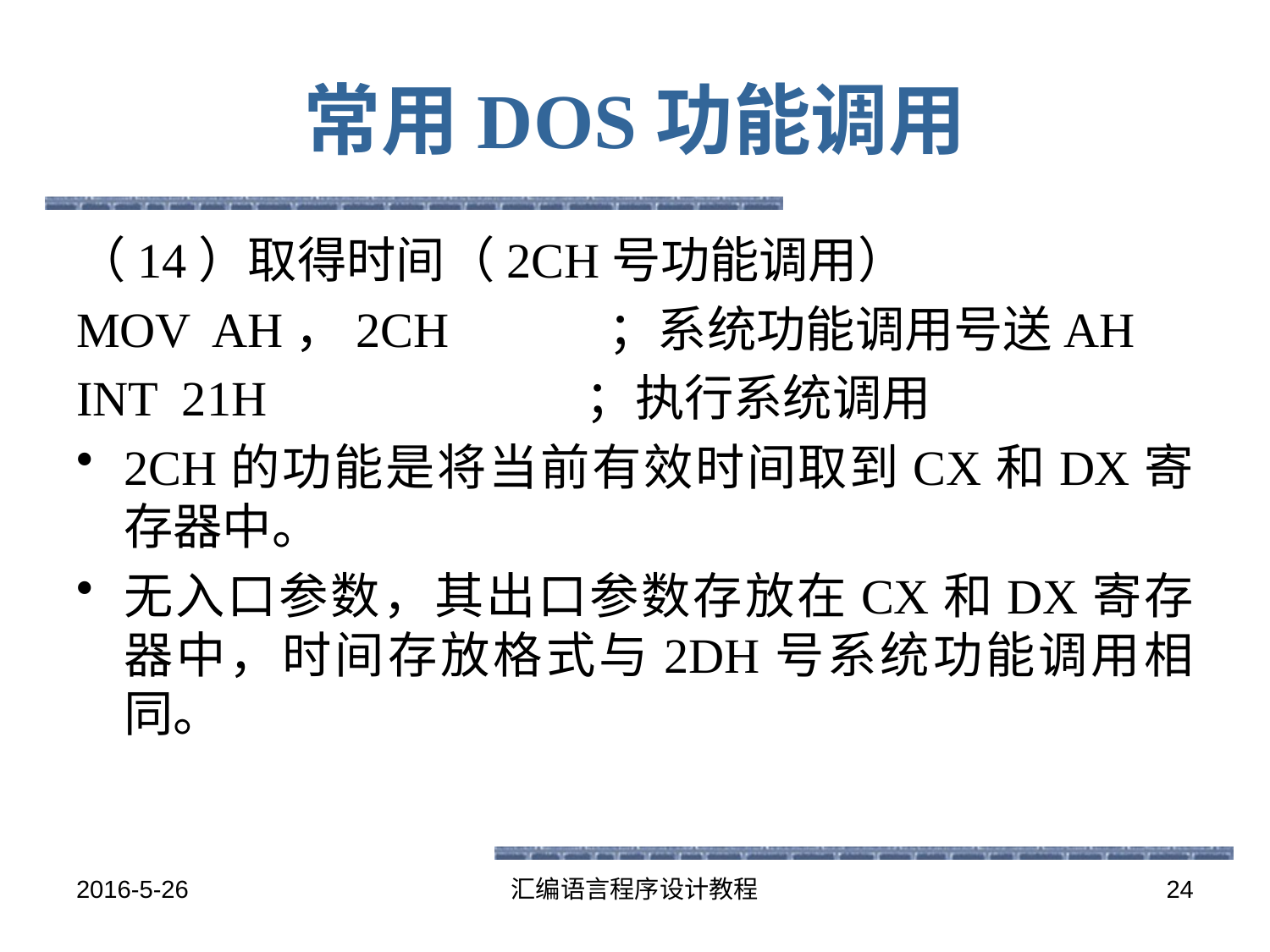

# 常用DOS功能调用
（14）取得时间（2CH号功能调用）
MOV  AH，2CH            ；系统功能调用号送AH
INT  21H                         ；执行系统调用
2CH的功能是将当前有效时间取到CX和DX寄存器中。
无入口参数，其出口参数存放在CX和DX寄存器中，时间存放格式与2DH号系统功能调用相同。
2016-5-26
汇编语言程序设计教程
24